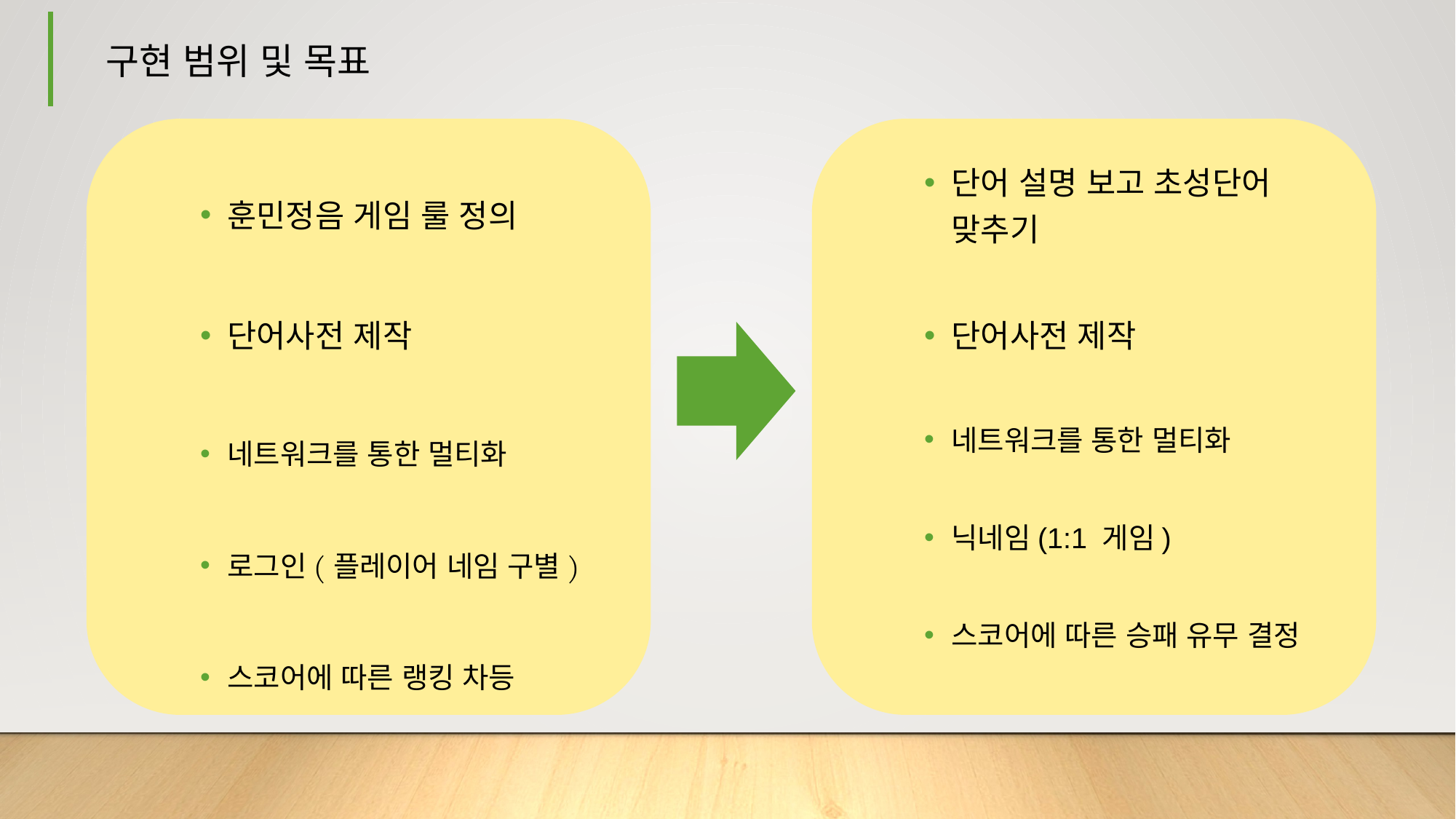

# 구현 범위 및 목표

단어 설명 보고 초성단어 맞추기

단어사전 제작

네트워크를 통한 멀티화

닉네임(1:1 게임)

스코어에 따른 승패 유무 결정

훈민정음 게임 룰 정의

단어사전 제작

네트워크를 통한 멀티화

로그인(플레이어 네임 구별)

스코어에 따른 랭킹 차등